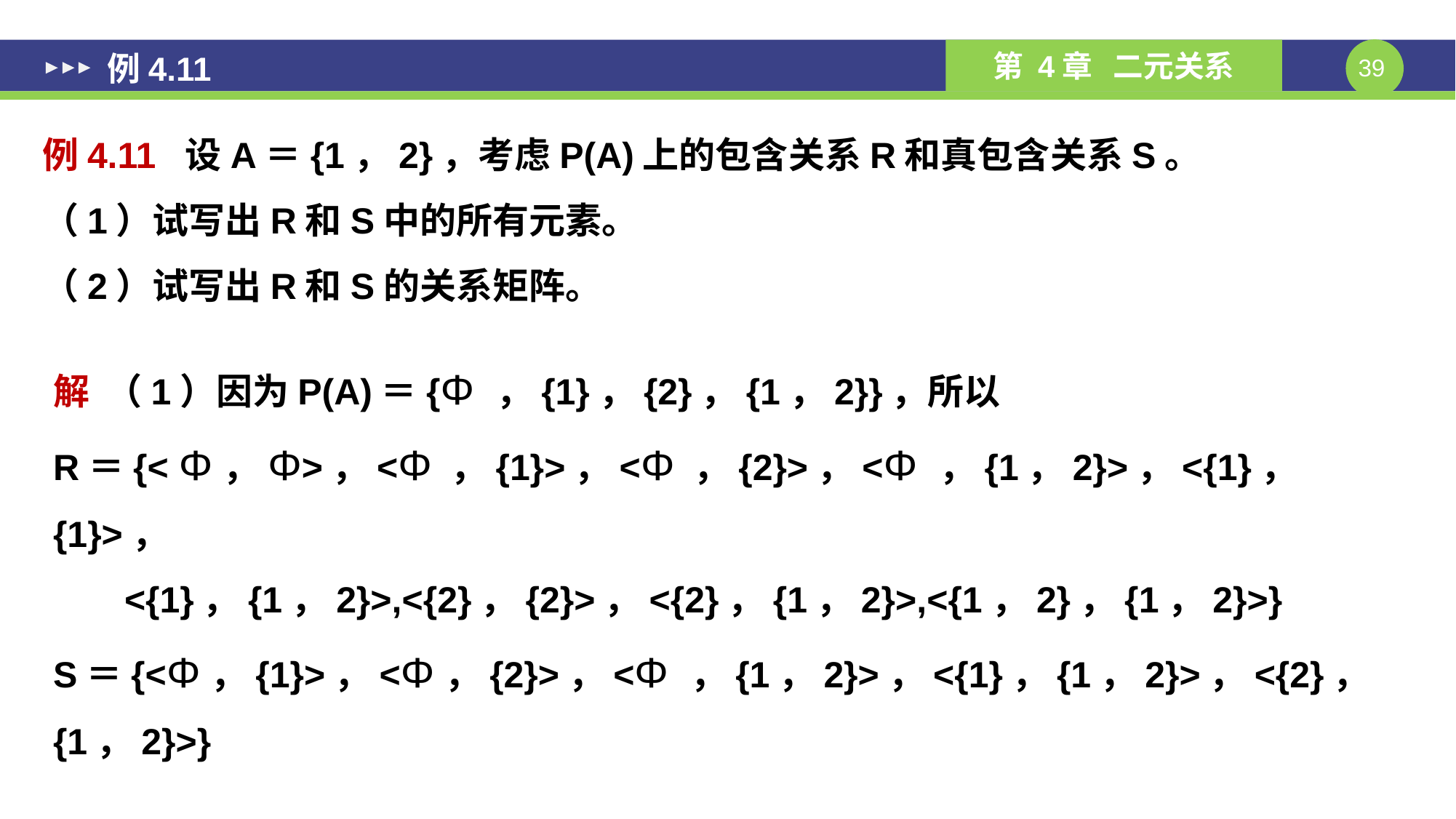

# 例4.11
例4.11  设A＝{1，2}，考虑P(A)上的包含关系R和真包含关系S。
（1）试写出R和S中的所有元素。
（2）试写出R和S的关系矩阵。
解  （1）因为P(A)＝{Φ ，{1}，{2}，{1，2}}，所以
R＝{< Φ，Φ>，<Φ ，{1}>，<Φ ，{2}>，<Φ ，{1，2}>，<{1}，{1}>，
       <{1}，{1，2}>,<{2}，{2}>，<{2}，{1，2}>,<{1，2}，{1，2}>}
S＝{<Φ，{1}>，<Φ，{2}>，<Φ ，{1，2}>，<{1}，{1，2}>，<{2}，{1，2}>}